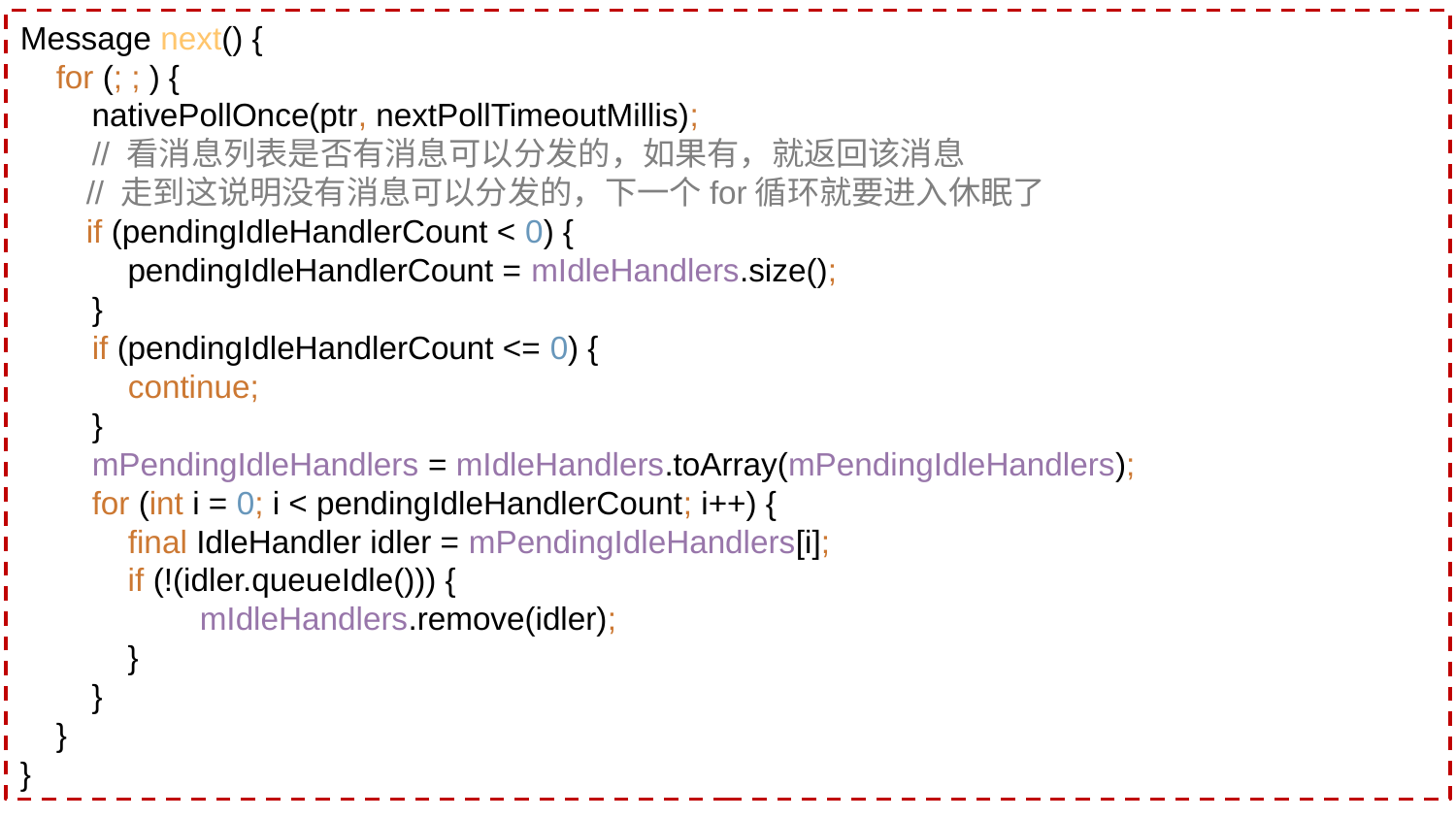

Message next() {
    for (; ; ) {
        nativePollOnce(ptr, nextPollTimeoutMillis);
        // 看消息列表是否有消息可以分发的，如果有，就返回该消息
        // 走到这说明没有消息可以分发的，下一个for循环就要进入休眠了
        if (pendingIdleHandlerCount < 0) {
            pendingIdleHandlerCount = mIdleHandlers.size();
        }
        if (pendingIdleHandlerCount <= 0) {
            continue;
        }
        mPendingIdleHandlers = mIdleHandlers.toArray(mPendingIdleHandlers);
        for (int i = 0; i < pendingIdleHandlerCount; i++) {
            final IdleHandler idler = mPendingIdleHandlers[i];
            if (!(idler.queueIdle())) {
                    mIdleHandlers.remove(idler);
            }
        }
    }
}